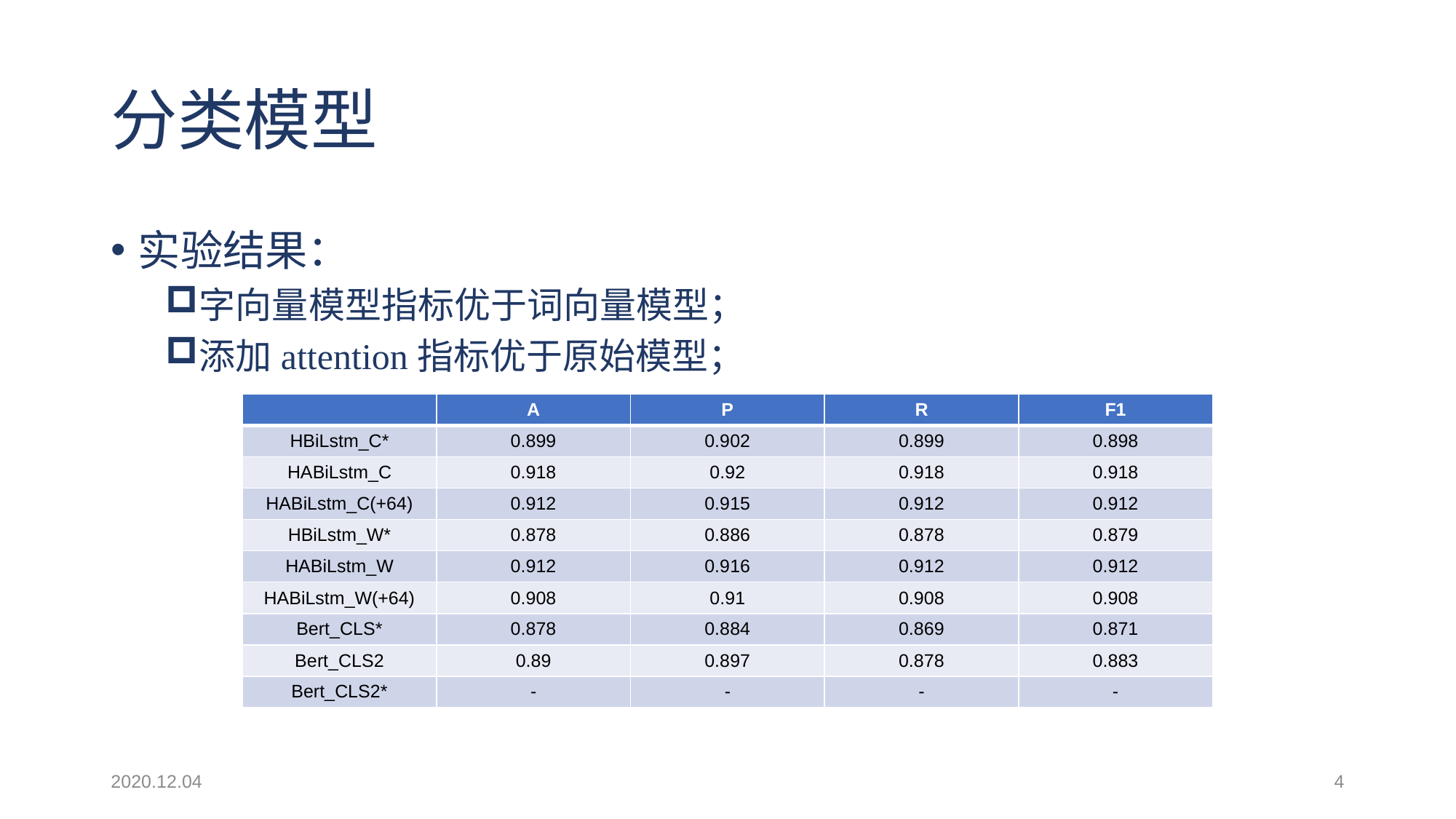

# 分类模型
实验结果：
字向量模型指标优于词向量模型；
添加attention指标优于原始模型；
|  | A | P | R | F1 |
| --- | --- | --- | --- | --- |
| HBiLstm\_C\* | 0.899 | 0.902 | 0.899 | 0.898 |
| HABiLstm\_C | 0.918 | 0.92 | 0.918 | 0.918 |
| HABiLstm\_C(+64) | 0.912 | 0.915 | 0.912 | 0.912 |
| HBiLstm\_W\* | 0.878 | 0.886 | 0.878 | 0.879 |
| HABiLstm\_W | 0.912 | 0.916 | 0.912 | 0.912 |
| HABiLstm\_W(+64) | 0.908 | 0.91 | 0.908 | 0.908 |
| Bert\_CLS\* | 0.878 | 0.884 | 0.869 | 0.871 |
| Bert\_CLS2 | 0.89 | 0.897 | 0.878 | 0.883 |
| Bert\_CLS2\* | - | - | - | - |
2020.12.04
4